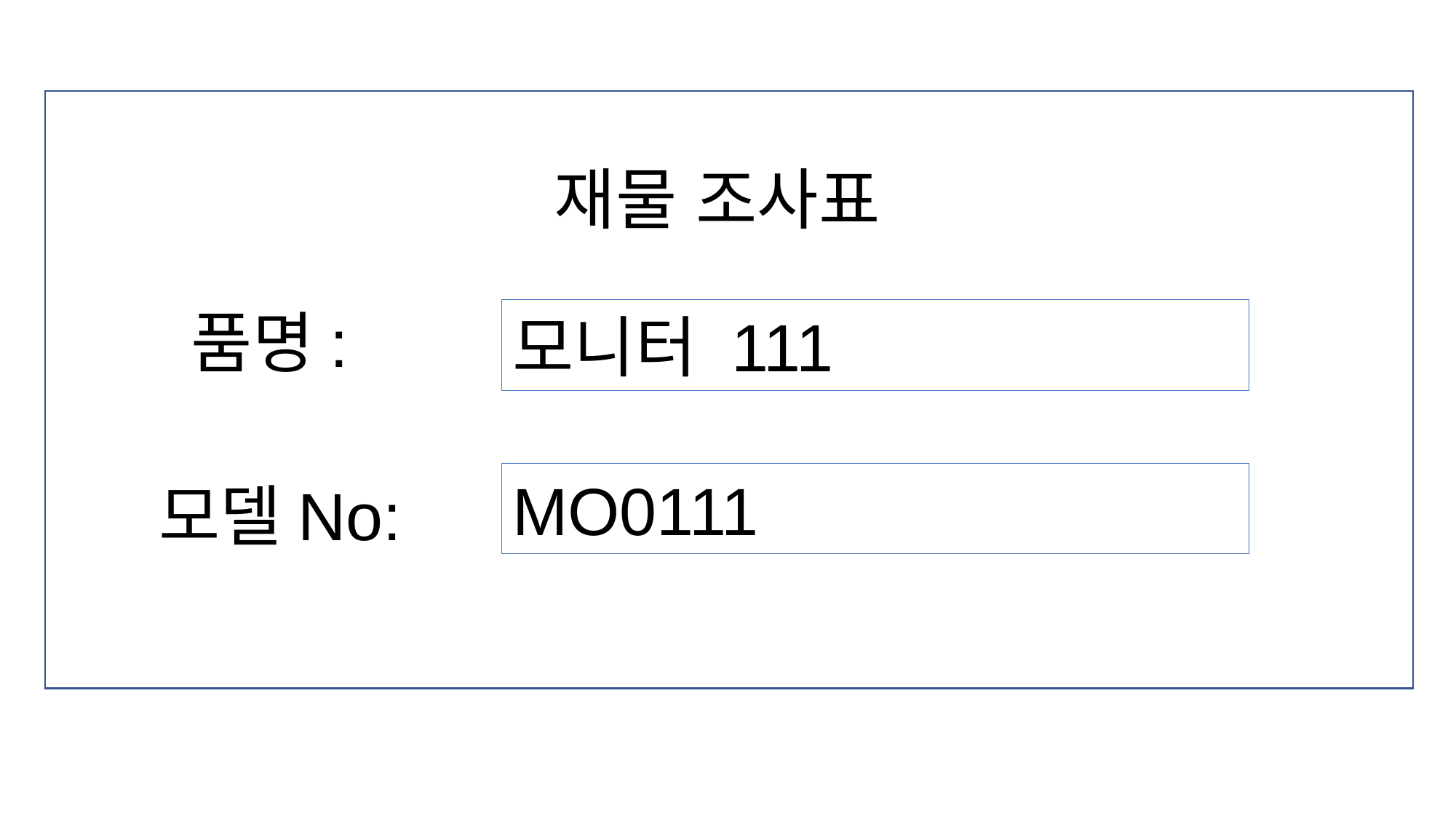

재물 조사표
품명:
모니터 111
MO0111
모델No: